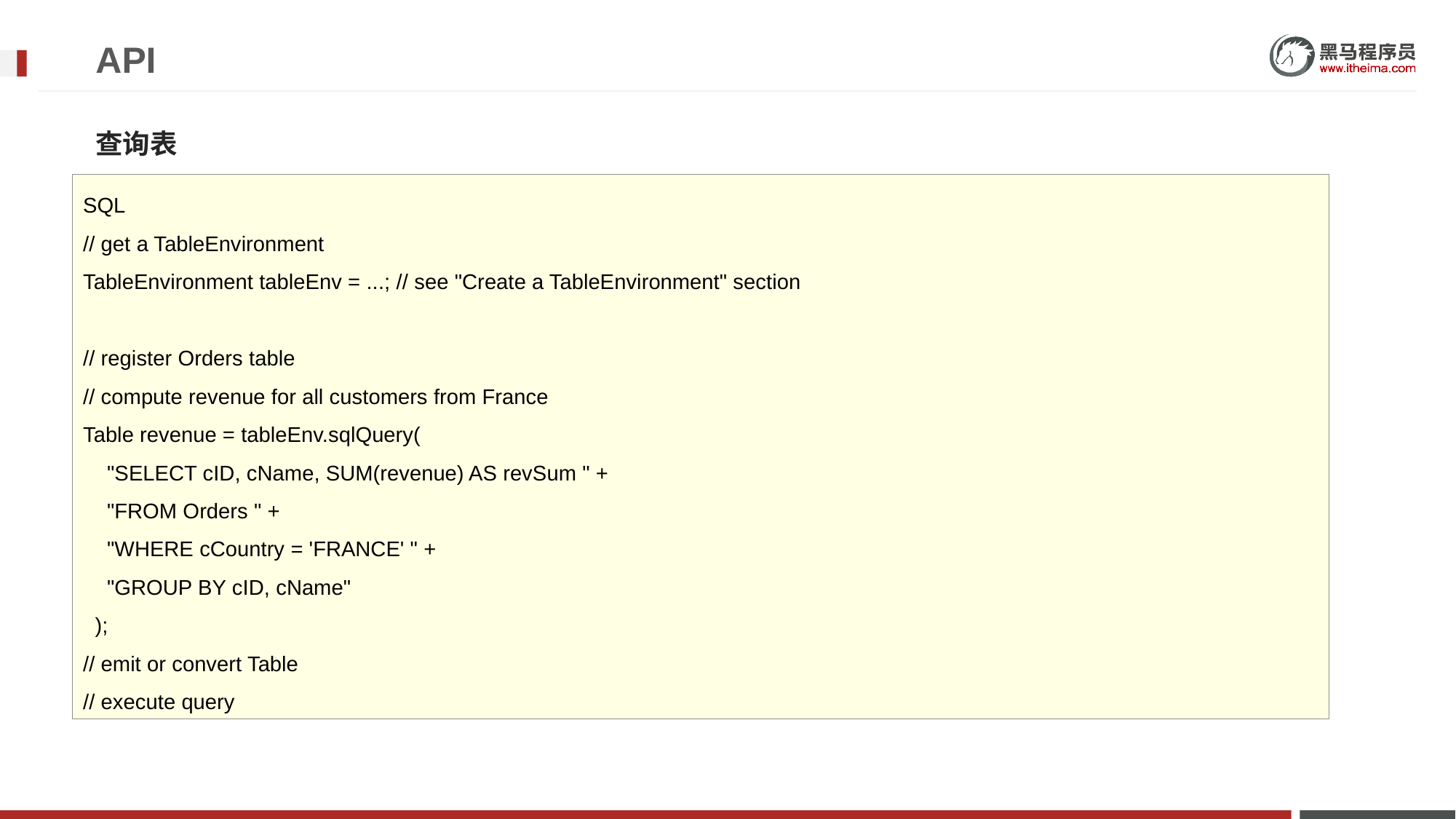

# API
查询表
SQL
// get a TableEnvironment
TableEnvironment tableEnv = ...; // see "Create a TableEnvironment" section

// register Orders table
// compute revenue for all customers from France
Table revenue = tableEnv.sqlQuery(
    "SELECT cID, cName, SUM(revenue) AS revSum " +
    "FROM Orders " +
    "WHERE cCountry = 'FRANCE' " +
    "GROUP BY cID, cName"
  );
// emit or convert Table
// execute query